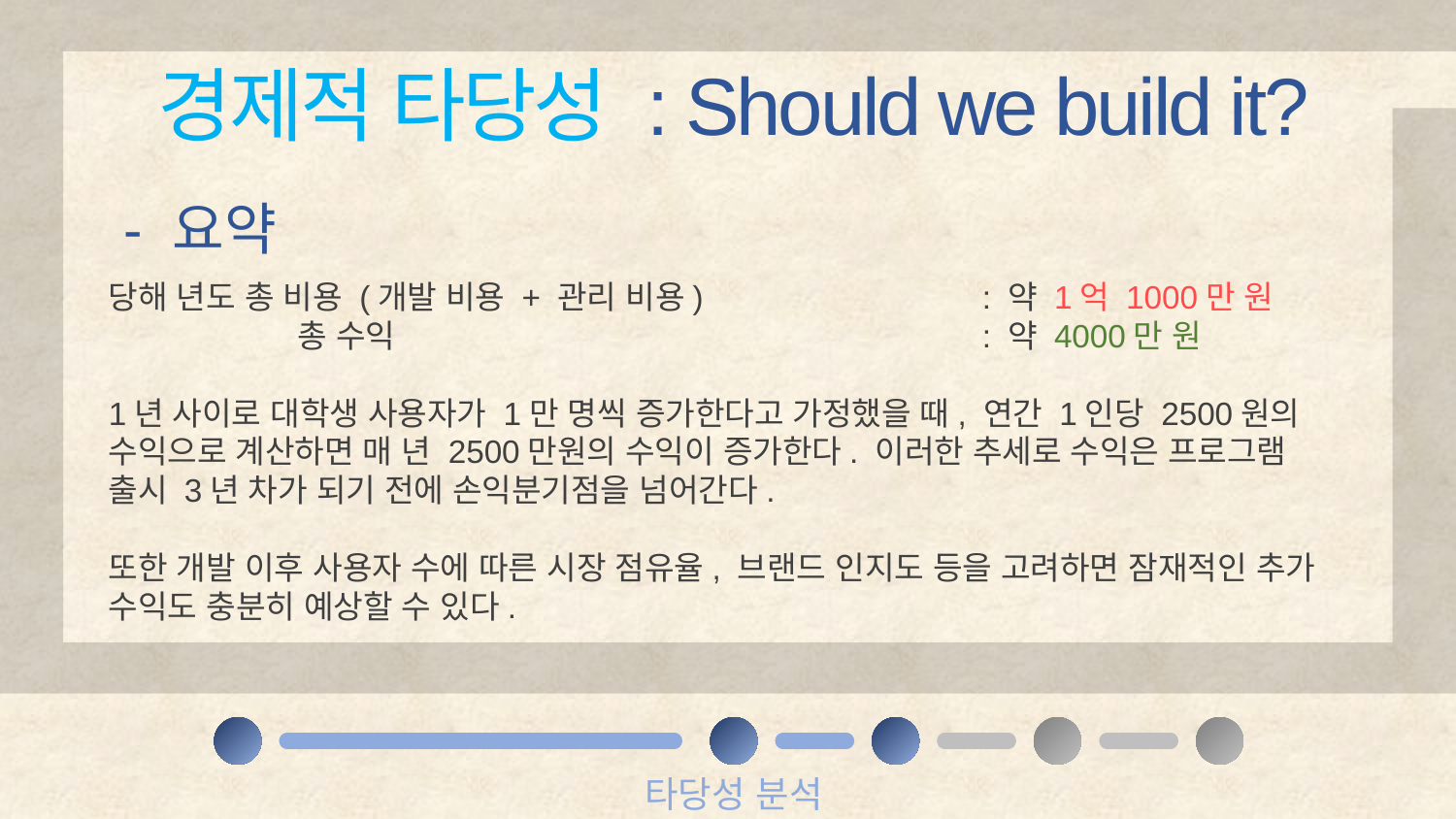

경제적 타당성 : Should we build it?
- 요약
당해 년도 총 비용 (개발 비용 + 관리 비용)		: 약 1억 1000만 원
	    총 수익					: 약 4000만 원

1년 사이로 대학생 사용자가 1만 명씩 증가한다고 가정했을 때, 연간 1인당 2500원의 수익으로 계산하면 매 년 2500만원의 수익이 증가한다. 이러한 추세로 수익은 프로그램 출시 3년 차가 되기 전에 손익분기점을 넘어간다.

또한 개발 이후 사용자 수에 따른 시장 점유율, 브랜드 인지도 등을 고려하면 잠재적인 추가 수익도 충분히 예상할 수 있다.

타당성 분석